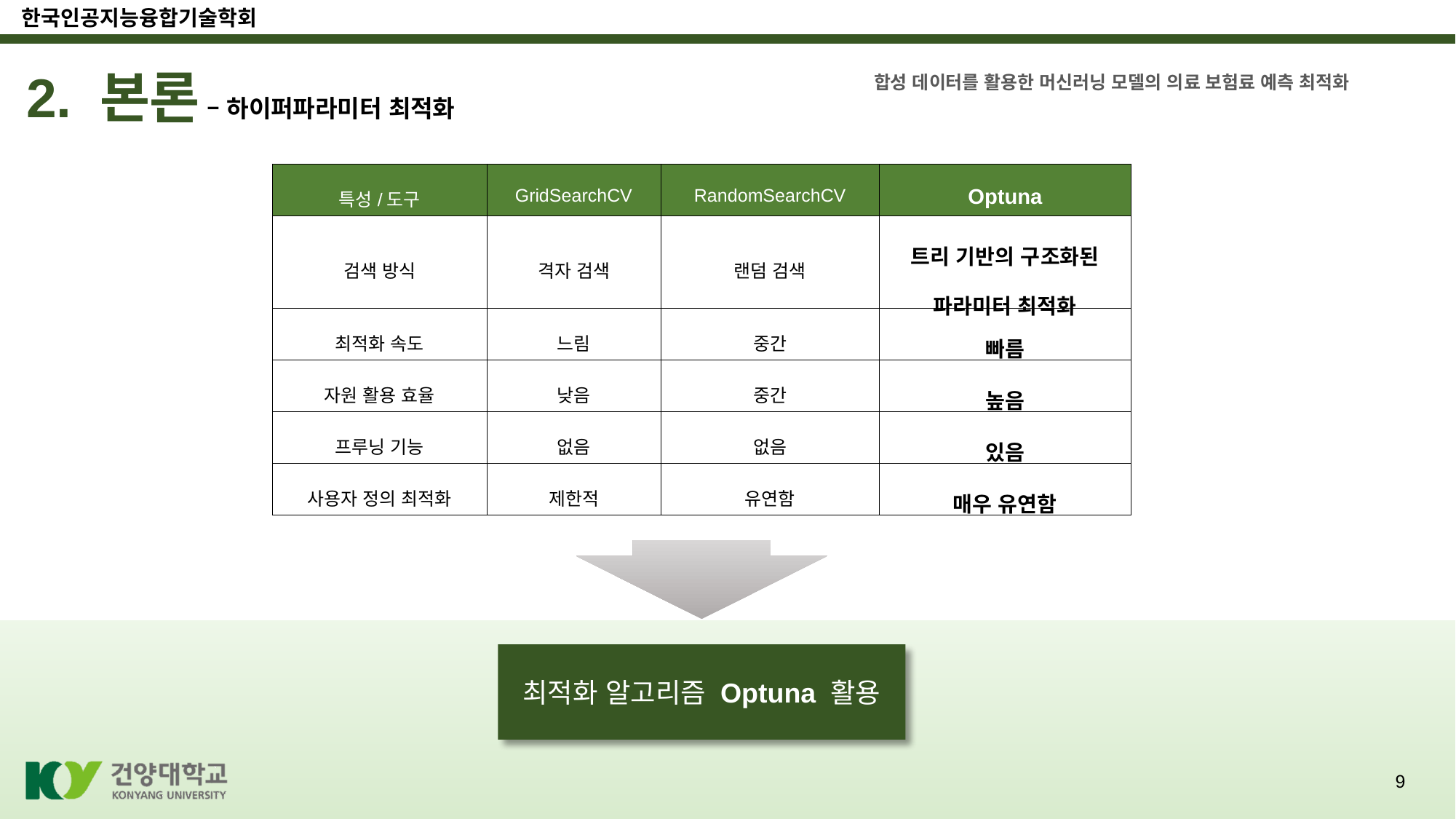

2. 본론 – 하이퍼파라미터 최적화
합성 데이터를 활용한 머신러닝 모델의 의료 보험료 예측 최적화
| 특성/도구 | GridSearchCV | RandomSearchCV | Optuna |
| --- | --- | --- | --- |
| 검색 방식 | 격자 검색 | 랜덤 검색 | 트리 기반의 구조화된 파라미터 최적화 |
| 최적화 속도 | 느림 | 중간 | 빠름 |
| 자원 활용 효율 | 낮음 | 중간 | 높음 |
| 프루닝 기능 | 없음 | 없음 | 있음 |
| 사용자 정의 최적화 | 제한적 | 유연함 | 매우 유연함 |

최적화 알고리즘 Optuna 활용
9